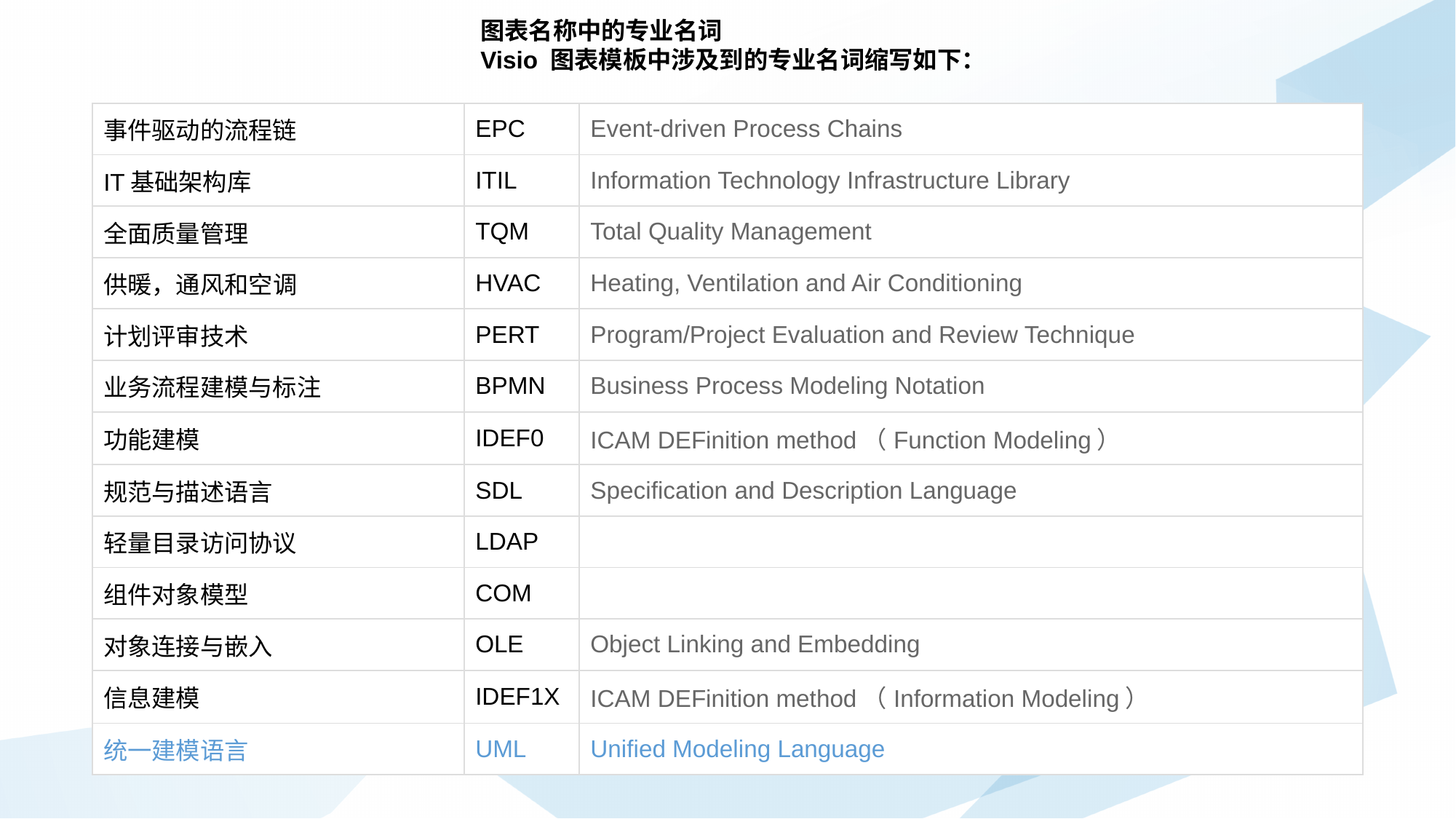

图表名称中的专业名词
Visio 图表模板中涉及到的专业名词缩写如下：
| 事件驱动的流程链 | EPC | Event-driven Process Chains |
| --- | --- | --- |
| IT基础架构库 | ITIL | Information Technology Infrastructure Library |
| 全面质量管理 | TQM | Total Quality Management |
| 供暖，通风和空调 | HVAC | Heating, Ventilation and Air Conditioning |
| 计划评审技术 | PERT | Program/Project Evaluation and Review Technique |
| 业务流程建模与标注 | BPMN | Business Process Modeling Notation |
| 功能建模 | IDEF0 | ICAM DEFinition method（Function Modeling） |
| 规范与描述语言 | SDL | Specification and Description Language |
| 轻量目录访问协议 | LDAP |  |
| 组件对象模型 | COM |  |
| 对象连接与嵌入 | OLE | Object Linking and Embedding |
| 信息建模 | IDEF1X | ICAM DEFinition method（Information Modeling） |
| 统一建模语言 | UML | Unified Modeling Language |